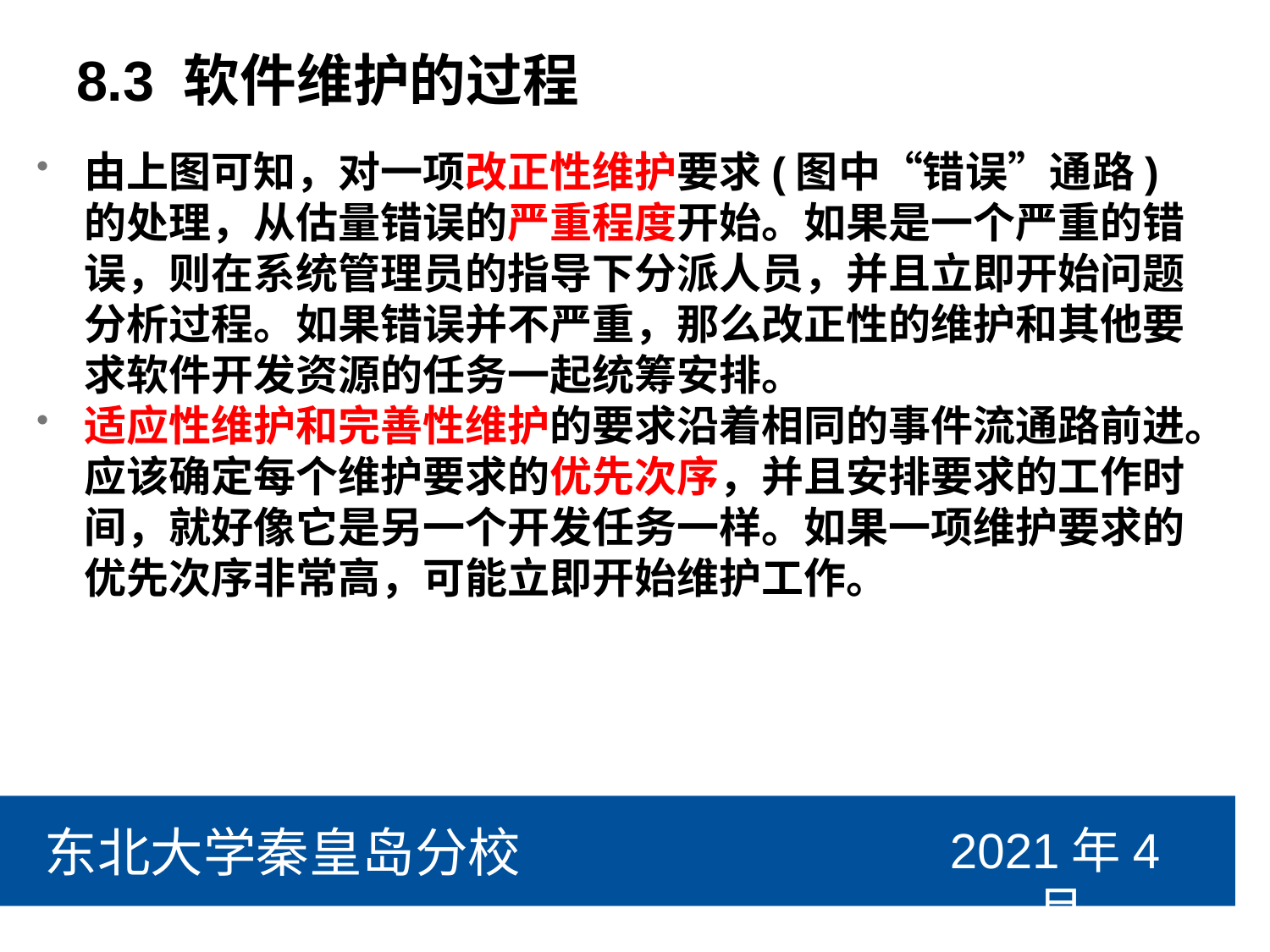

# 8.3 软件维护的过程
由上图可知，对一项改正性维护要求(图中“错误”通路)的处理，从估量错误的严重程度开始。如果是一个严重的错误，则在系统管理员的指导下分派人员，并且立即开始问题分析过程。如果错误并不严重，那么改正性的维护和其他要求软件开发资源的任务一起统筹安排。
适应性维护和完善性维护的要求沿着相同的事件流通路前进。应该确定每个维护要求的优先次序，并且安排要求的工作时间，就好像它是另一个开发任务一样。如果一项维护要求的优先次序非常高，可能立即开始维护工作。